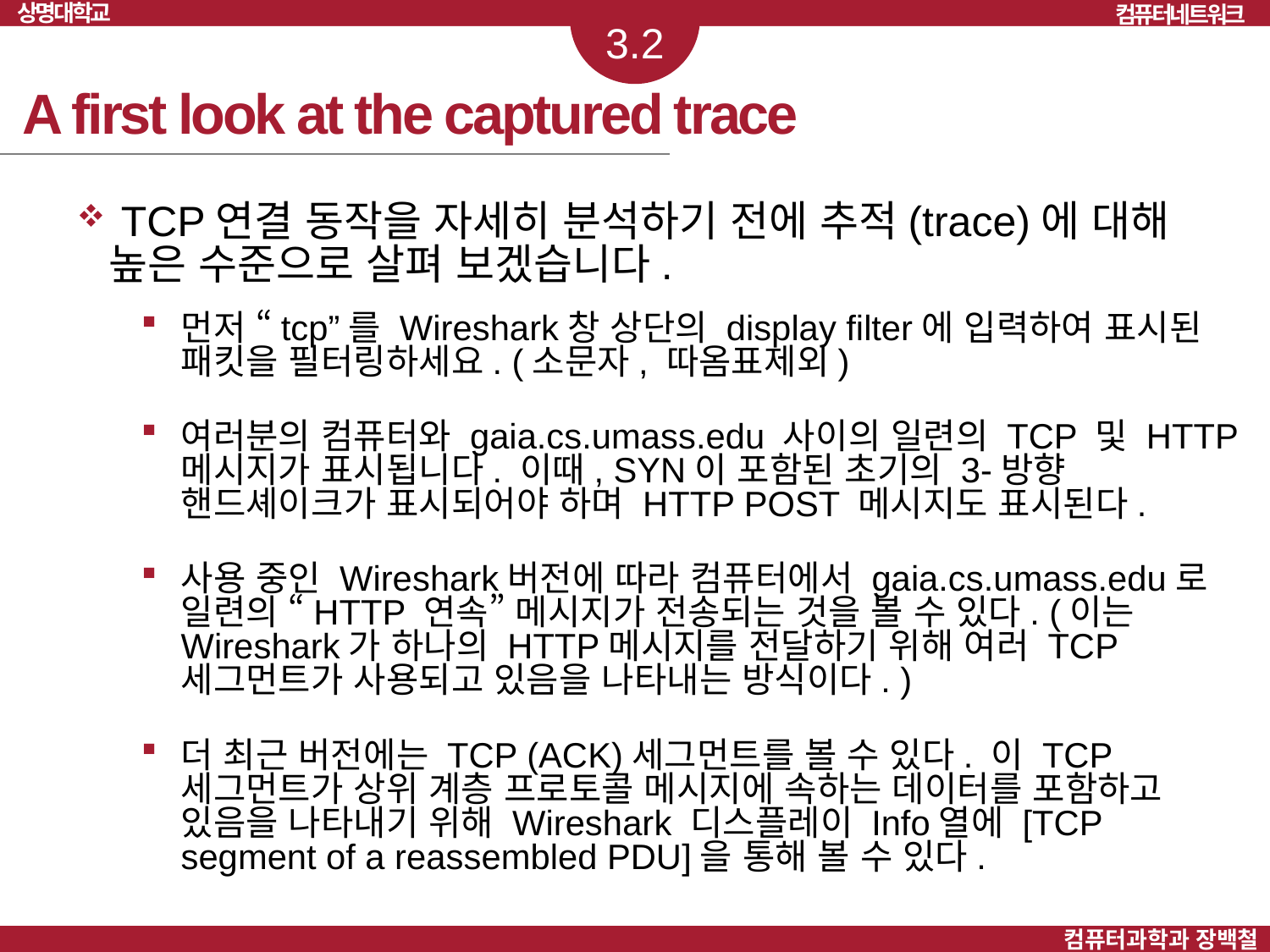

상명대학교
컴퓨터네트워크
3.2

A first look at the captured trace
 TCP연결 동작을 자세히 분석하기 전에 추적(trace)에 대해 높은 수준으로 살펴 보겠습니다.

먼저 “tcp”를 Wireshark창 상단의 display filter에 입력하여 표시된 패킷을 필터링하세요. (소문자, 따옴표제외)

여러분의 컴퓨터와 gaia.cs.umass.edu 사이의 일련의 TCP 및 HTTP 메시지가 표시됩니다. 이때, SYN이 포함된 초기의 3-방향 핸드셰이크가 표시되어야 하며 HTTP POST 메시지도 표시된다.

사용 중인 Wireshark버전에 따라 컴퓨터에서 gaia.cs.umass.edu로 일련의 “HTTP 연속” 메시지가 전송되는 것을 볼 수 있다. (이는 Wireshark가 하나의 HTTP메시지를 전달하기 위해 여러 TCP세그먼트가 사용되고 있음을 나타내는 방식이다. )

더 최근 버전에는 TCP (ACK)세그먼트를 볼 수 있다. 이 TCP 세그먼트가 상위 계층 프로토콜 메시지에 속하는 데이터를 포함하고 있음을 나타내기 위해 Wireshark 디스플레이 Info열에 [TCP segment of a reassembled PDU]을 통해 볼 수 있다.

컴퓨터과학과 장백철